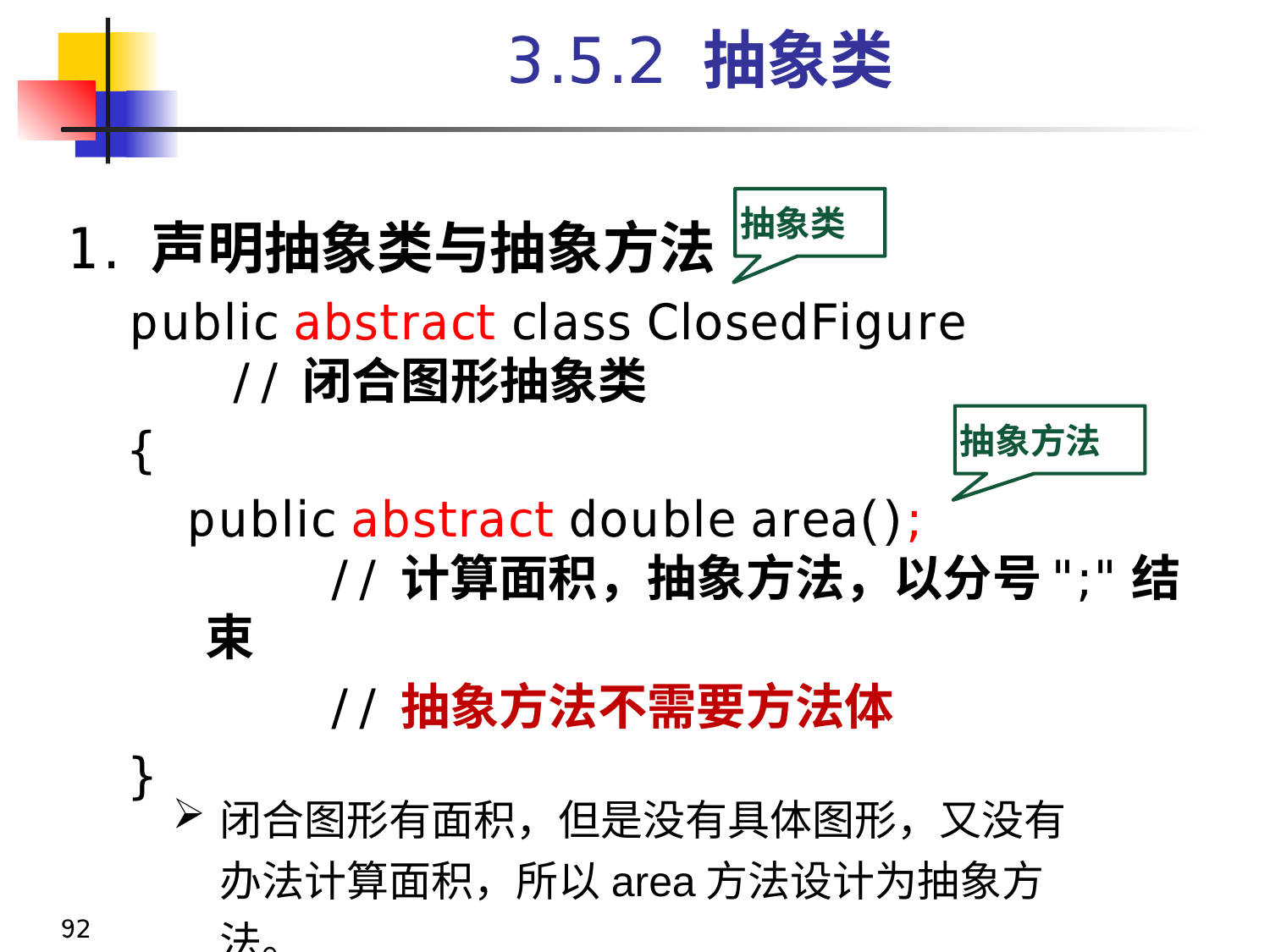

# 3.5.2 抽象类
抽象类
1. 声明抽象类与抽象方法
public abstract class ClosedFigure                   //闭合图形抽象类
{
    public abstract double area();            	//计算面积，抽象方法，以分号";"结束
		//抽象方法不需要方法体
}
抽象方法
闭合图形有面积，但是没有具体图形，又没有办法计算面积，所以area方法设计为抽象方法。
92